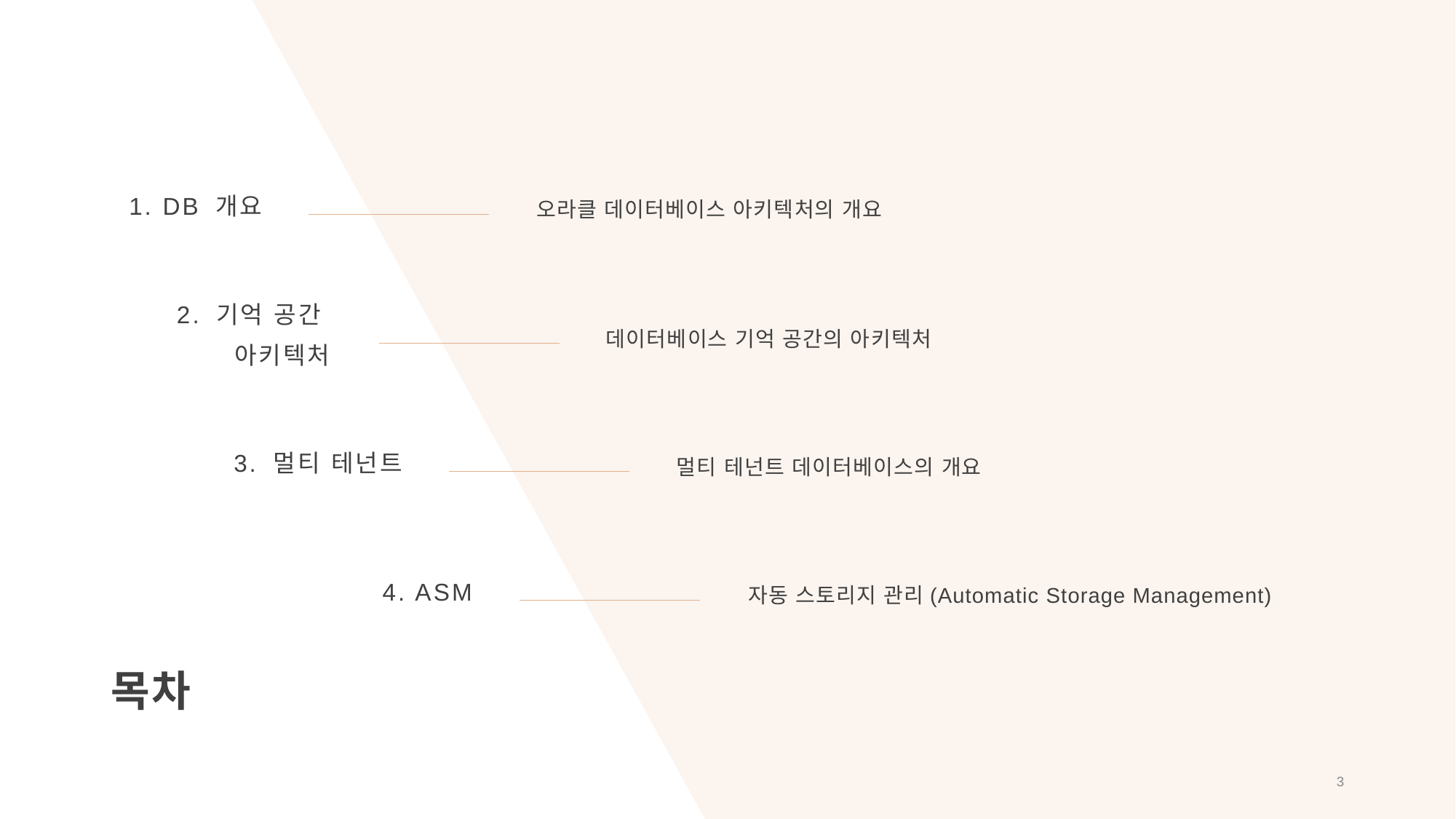

1. DB 개요
오라클 데이터베이스 아키텍처의 개요
2. 기억 공간
아키텍처
데이터베이스 기억 공간의 아키텍처
3. 멀티 테넌트
멀티 테넌트 데이터베이스의 개요
4. ASM
자동 스토리지 관리(Automatic Storage Management)
# 목차
3